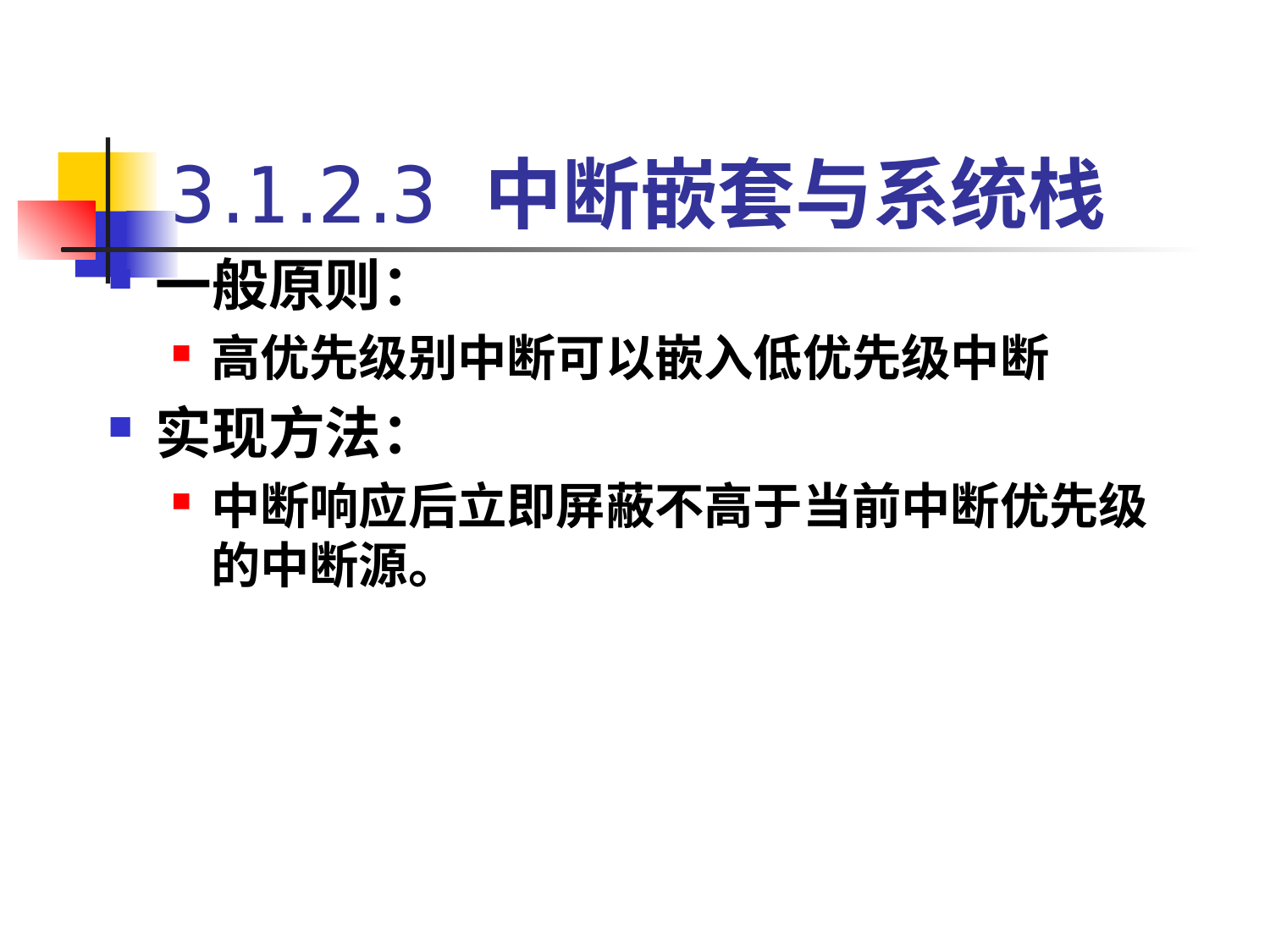

# 3.1.2.3 中断嵌套与系统栈
一般原则：
高优先级别中断可以嵌入低优先级中断
实现方法：
中断响应后立即屏蔽不高于当前中断优先级的中断源。